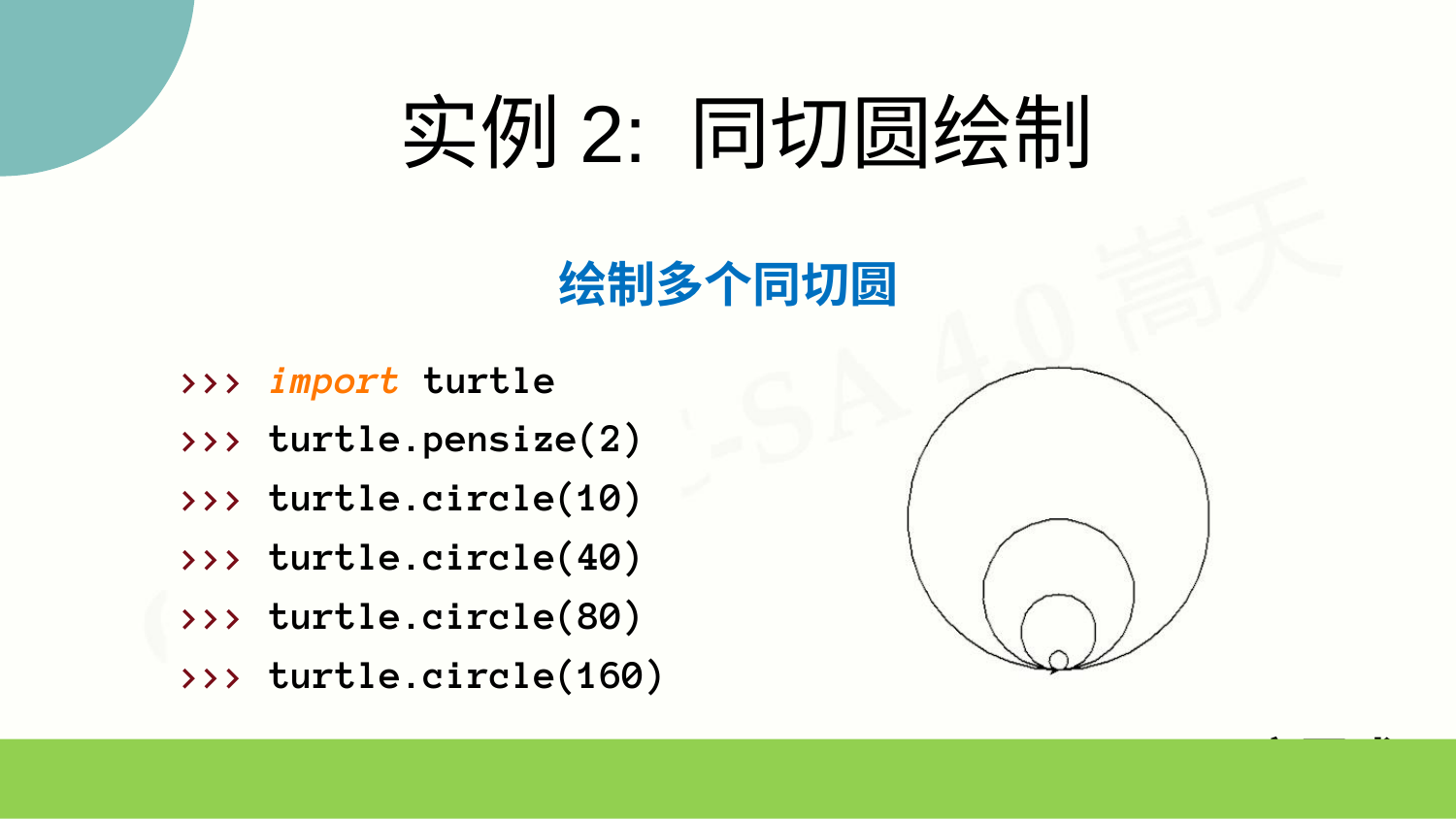

实例2: 同切圆绘制
绘制多个同切圆
>>> import turtle
>>> turtle.pensize(2)
>>> turtle.circle(10)
>>> turtle.circle(40)
>>> turtle.circle(80)
>>> turtle.circle(160)
交互式